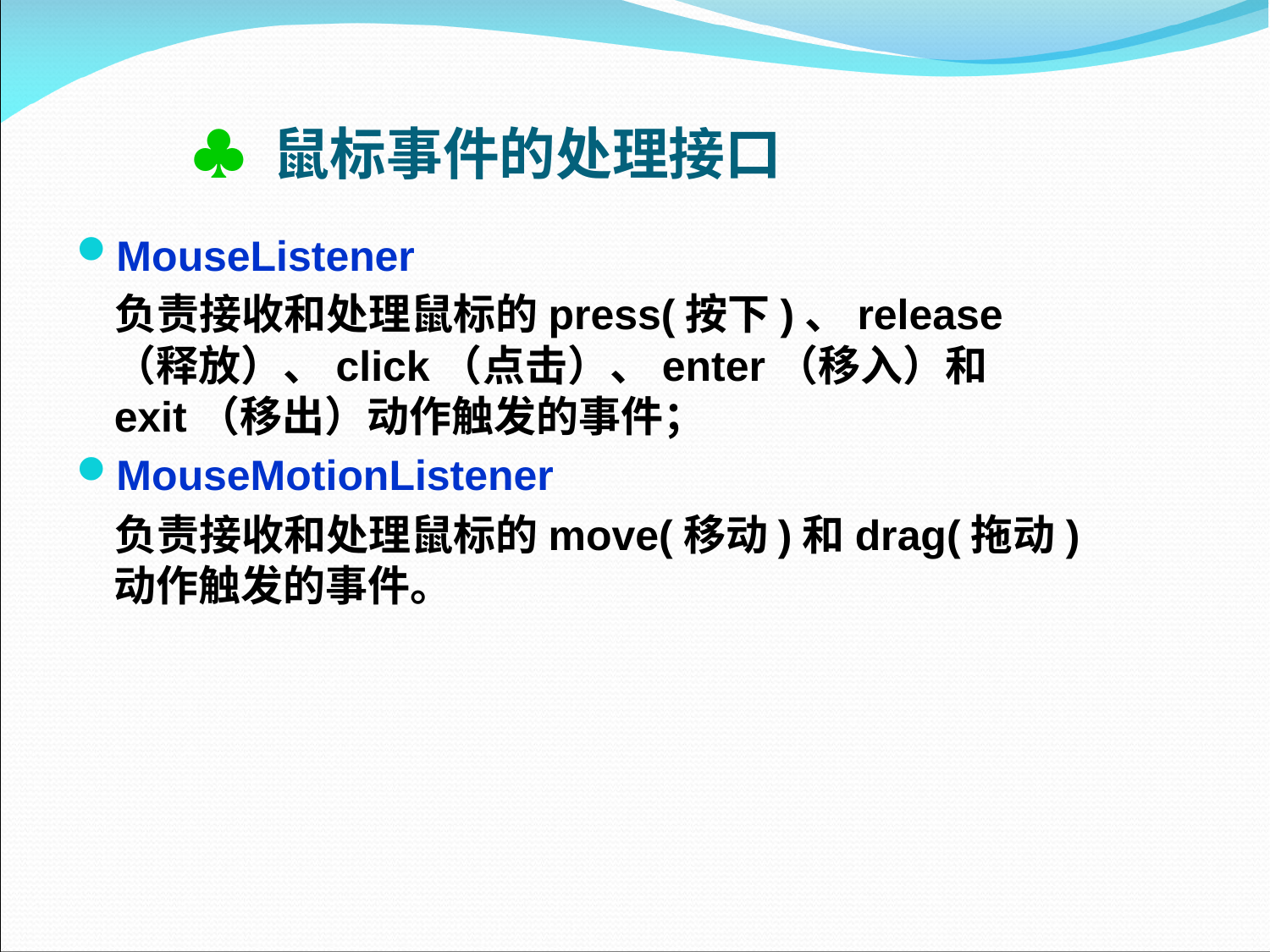

# ♣ 鼠标事件的处理接口
MouseListener
   负责接收和处理鼠标的press(按下)、release（释放）、click（点击）、enter（移入）和exit（移出）动作触发的事件；
MouseMotionListener
   负责接收和处理鼠标的move(移动)和drag(拖动)动作触发的事件。